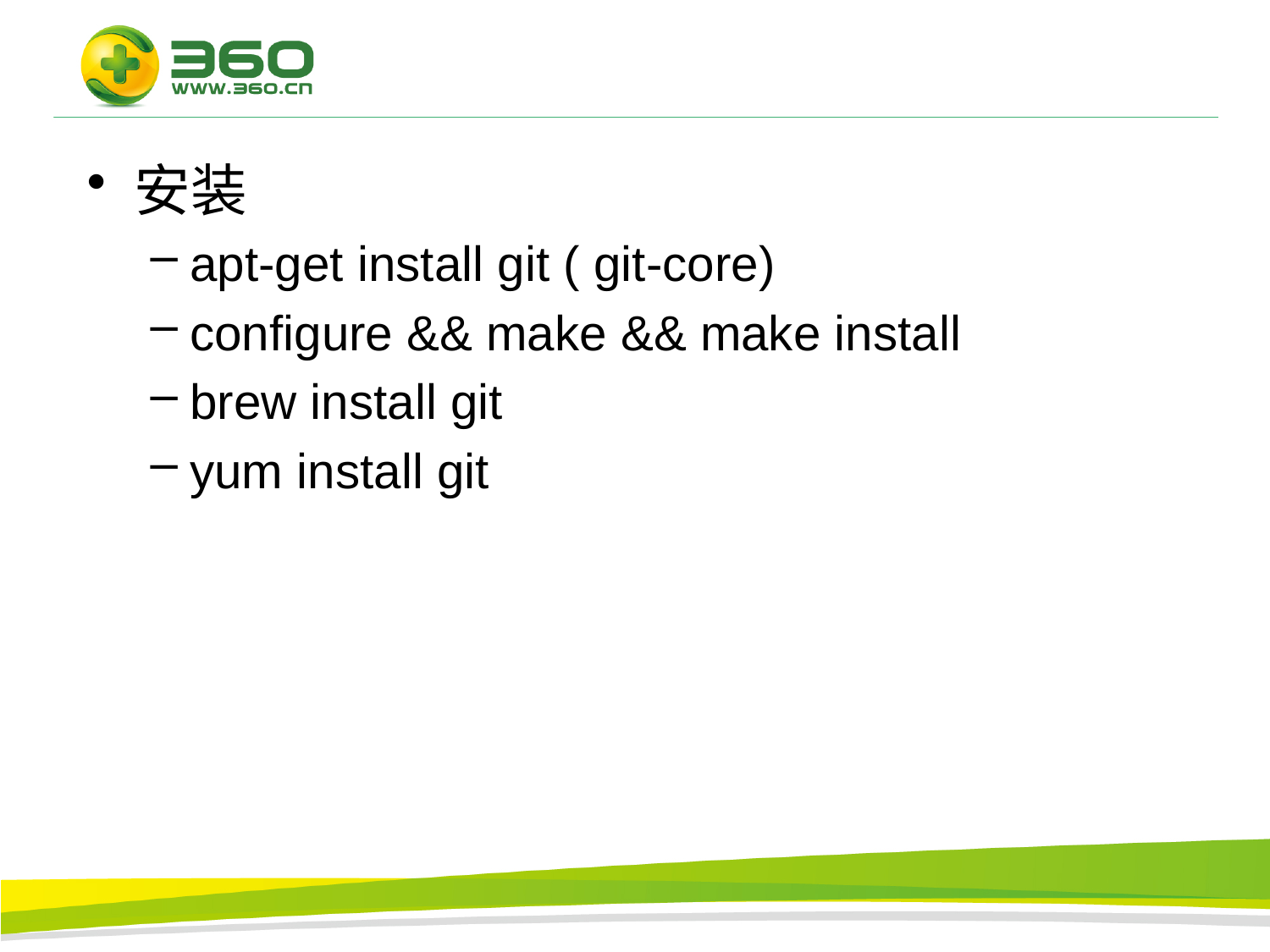

#
安装
apt-get install git ( git-core)
configure && make && make install
brew install git
yum install git